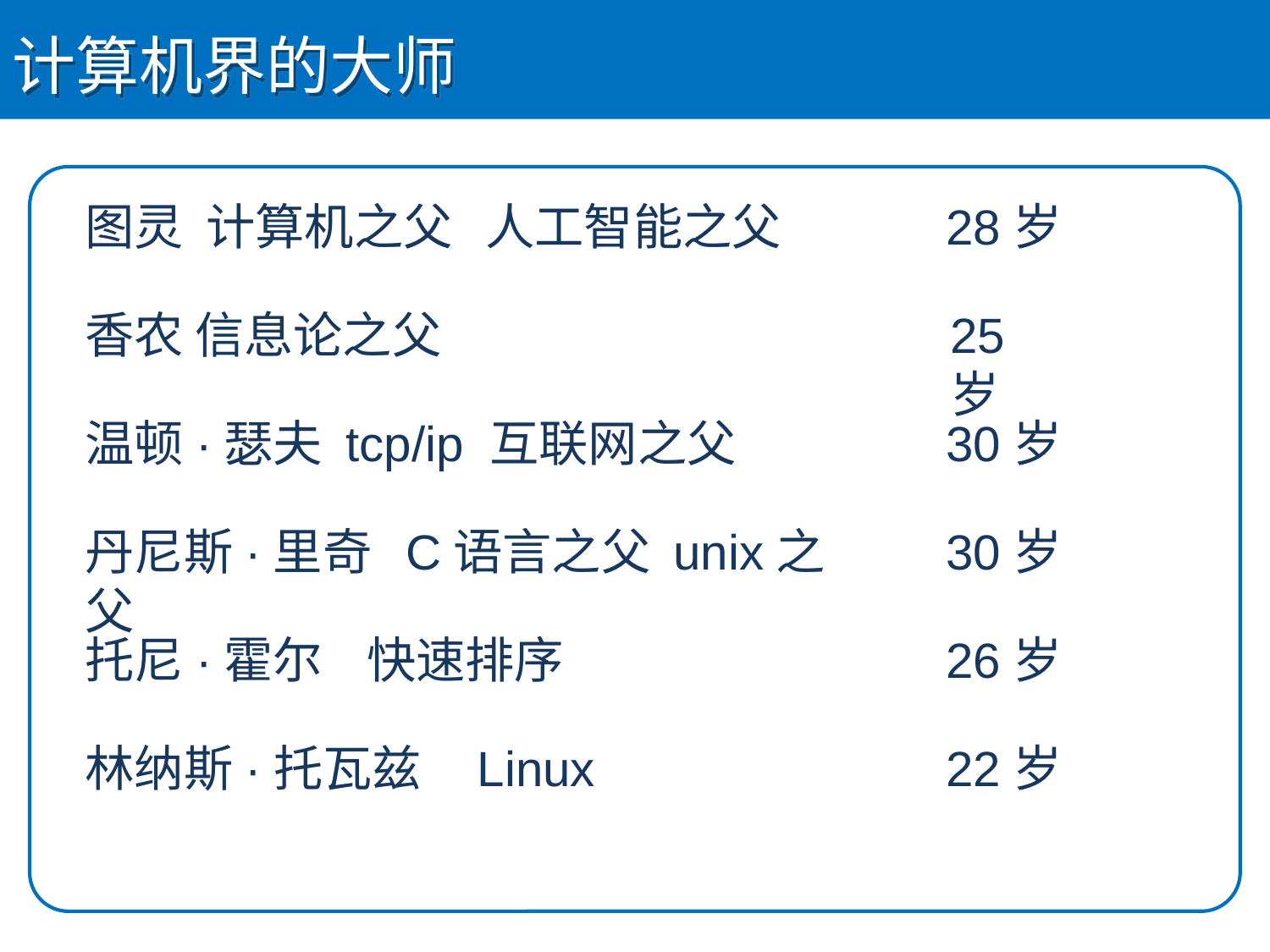

计算机界的大师

图灵  计算机之父   人工智能之父
28岁
香农 信息论之父
25岁
温顿·瑟夫 tcp/ip 互联网之父
30岁
丹尼斯·里奇  C语言之父 unix之父
30岁
托尼·霍尔    快速排序
26岁
林纳斯·托瓦兹    Linux
22岁